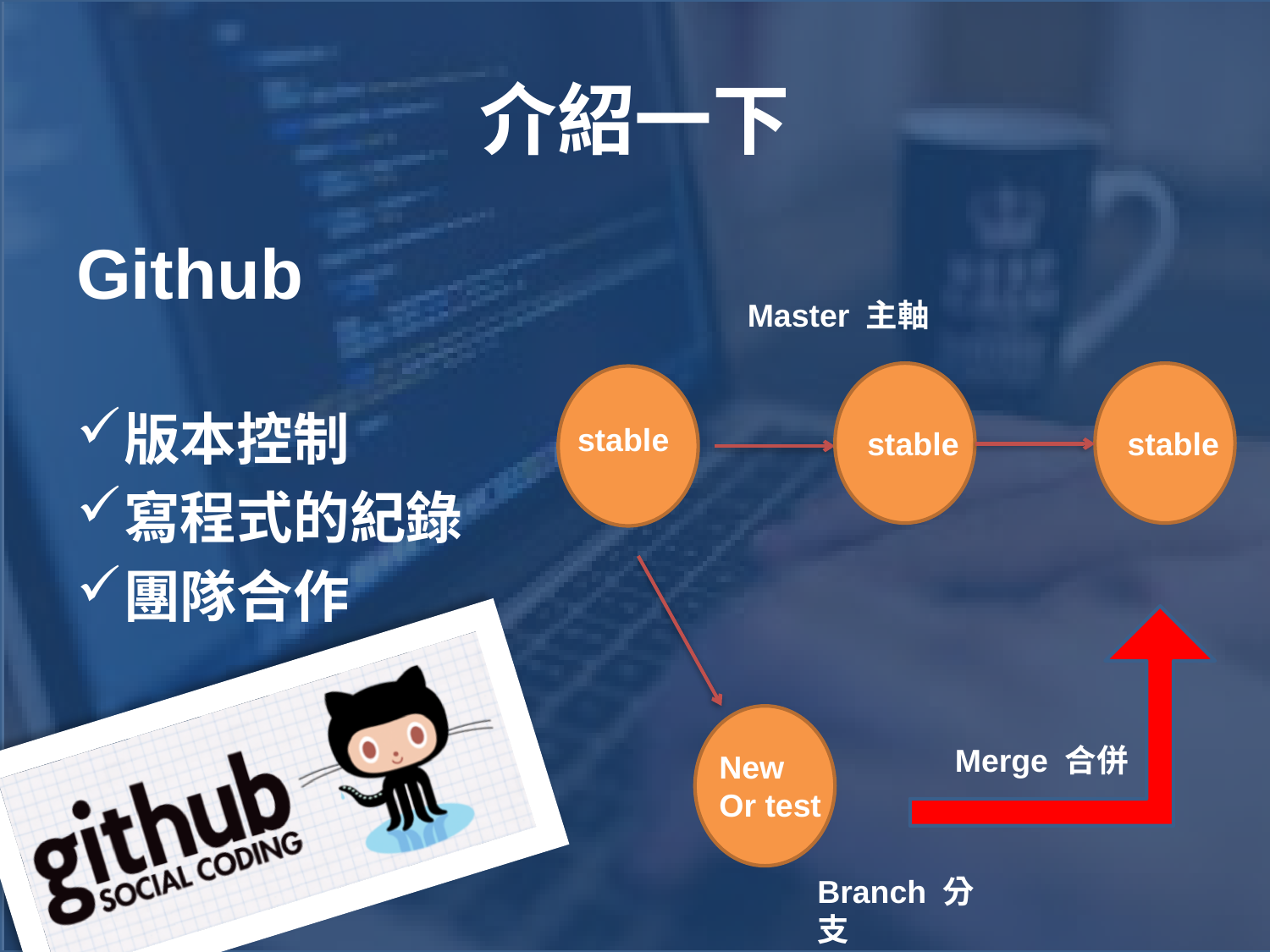

# 介紹一下
Github

版本控制
寫程式的紀錄
團隊合作

Master 主軸

stable
stable
stable

Merge 合併
New
Or test
Branch 分支